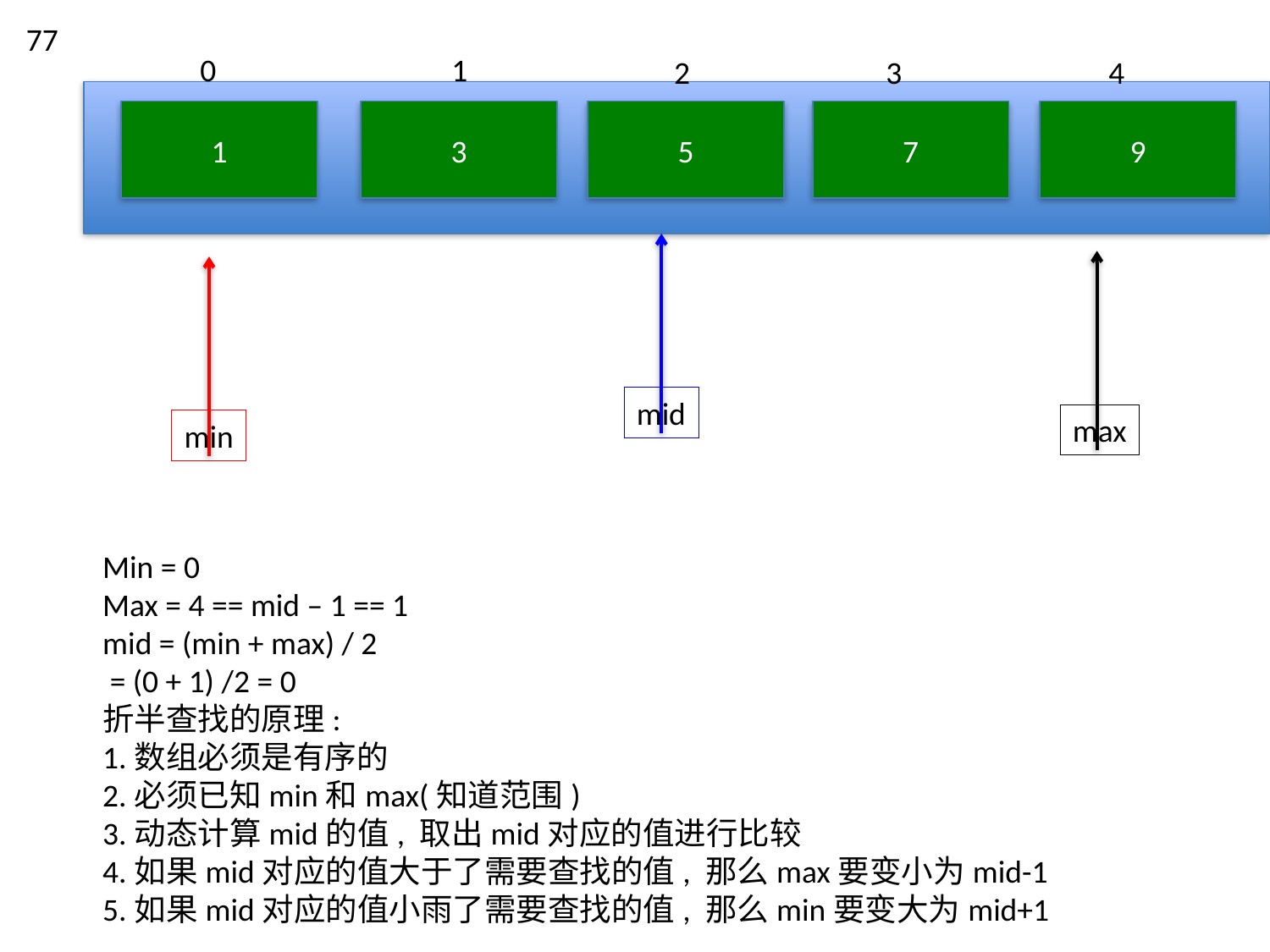

77
0
1
2
3
4

1
3
5
7
9
mid
max
min
Min = 0
Max = 4 == mid – 1 == 1
mid = (min + max) / 2
 = (0 + 1) /2 = 0
折半查找的原理:
1.数组必须是有序的
2.必须已知min和max(知道范围)
3.动态计算mid的值, 取出mid对应的值进行比较
4.如果mid对应的值大于了需要查找的值, 那么max要变小为mid-1
5.如果mid对应的值小雨了需要查找的值, 那么min要变大为mid+1